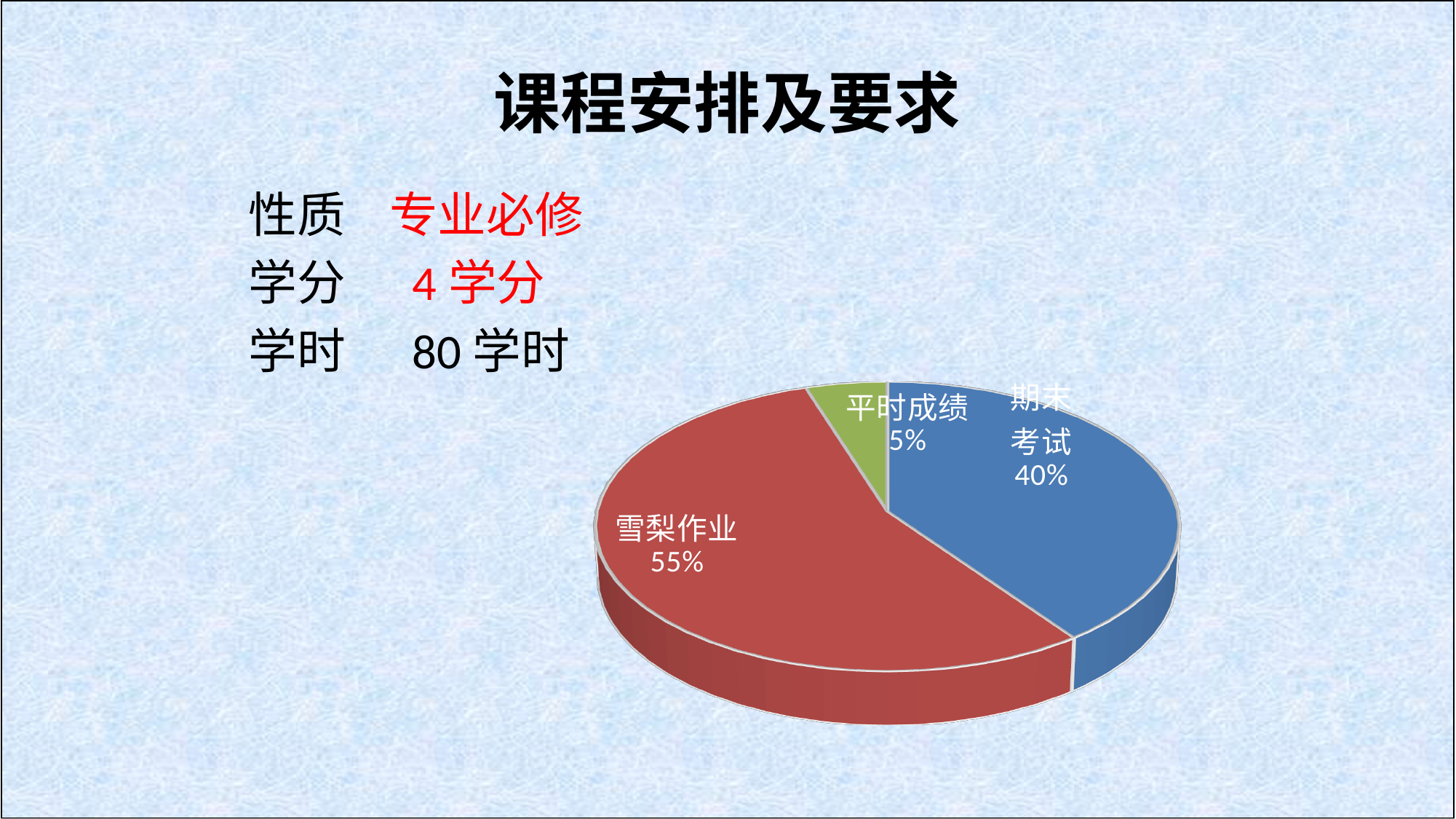

# 课程安排及要求
性质    专业必修
学分     4学分
学时     80学时

[unsupported chart]

[unsupported chart]